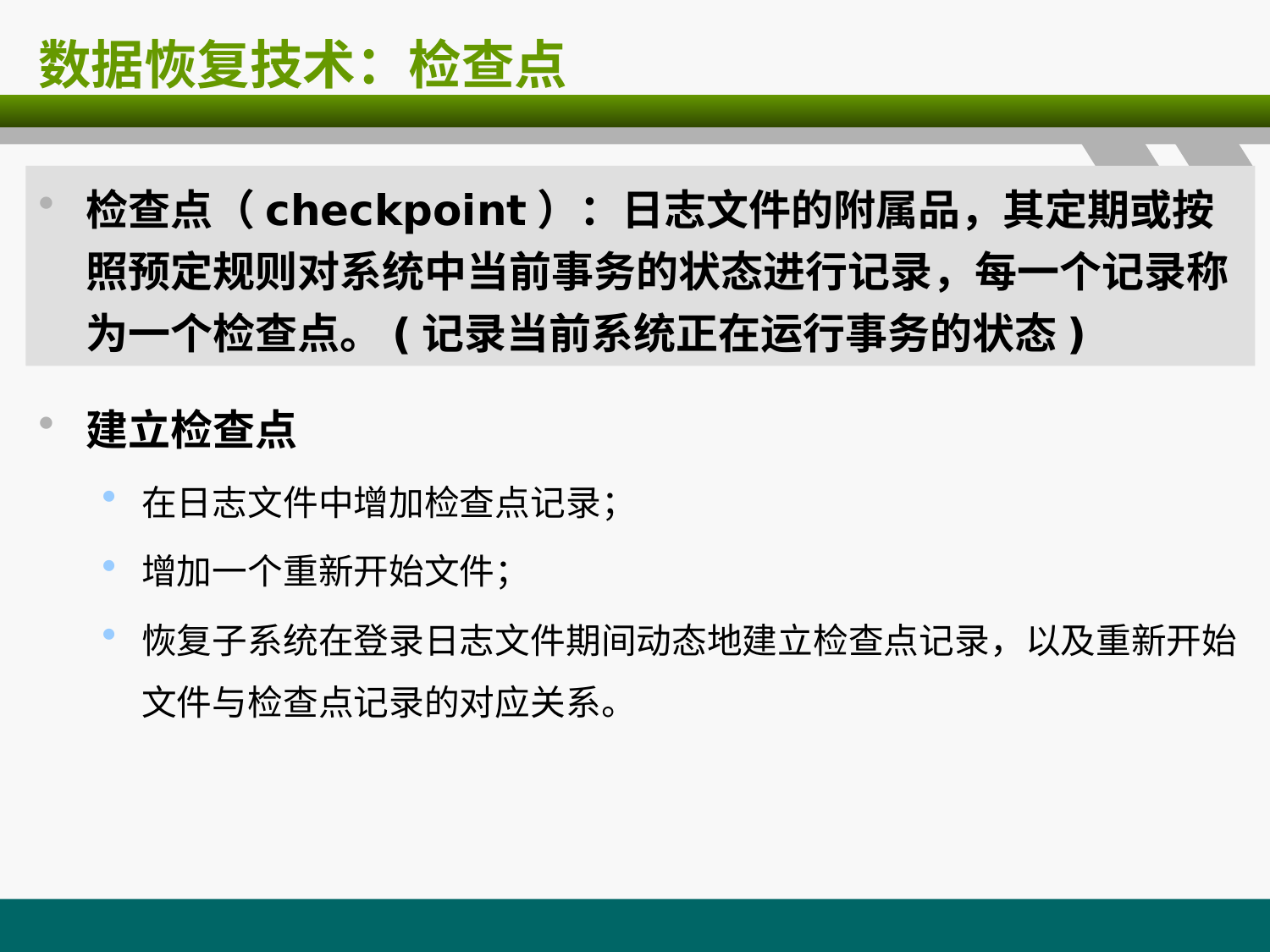

# 数据恢复技术：检查点
检查点（checkpoint）：日志文件的附属品，其定期或按照预定规则对系统中当前事务的状态进行记录，每一个记录称为一个检查点。(记录当前系统正在运行事务的状态)
建立检查点
在日志文件中增加检查点记录；
增加一个重新开始文件；
恢复子系统在登录日志文件期间动态地建立检查点记录，以及重新开始文件与检查点记录的对应关系。